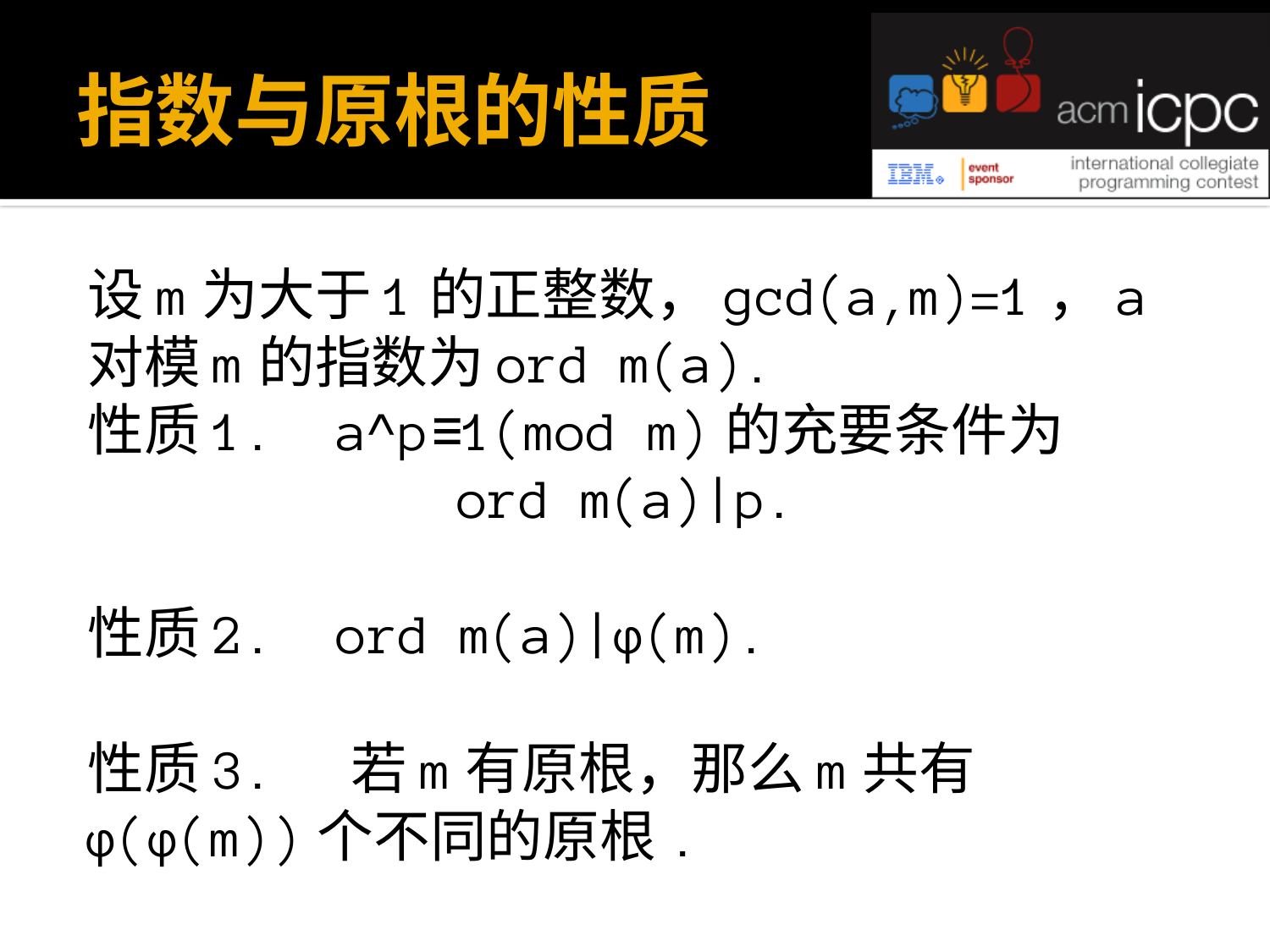

# 指数与原根的性质
设m为大于1的正整数，gcd(a,m)=1，a对模m的指数为ord m(a).
性质1.  a^p≡1(mod m)的充要条件为
            ord m(a)|p.

性质2.  ord m(a)|φ(m).

性质3.  若m有原根，那么m共有φ(φ(m))个不同的原根.